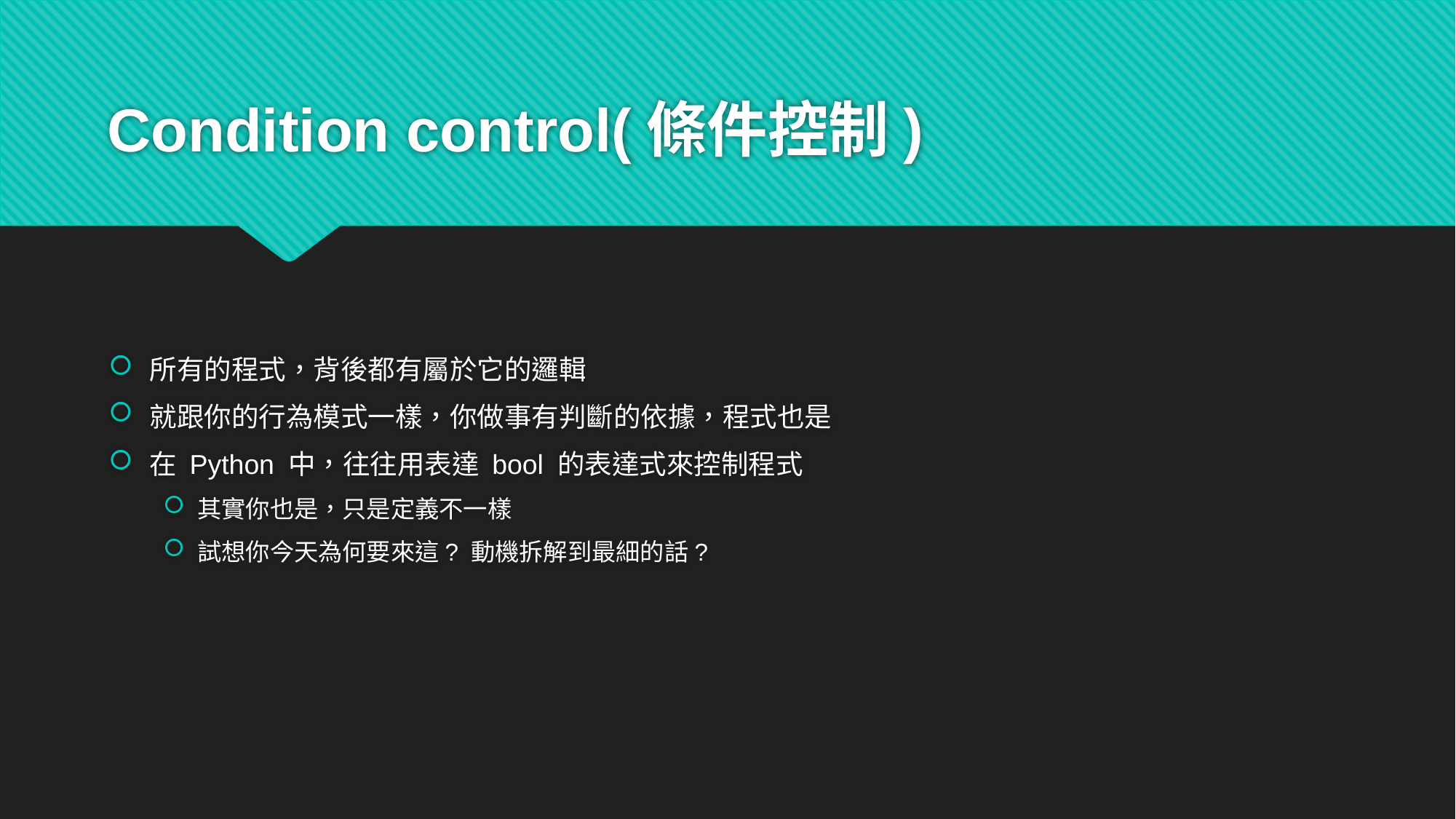

# Condition control(條件控制)
所有的程式，背後都有屬於它的邏輯
就跟你的行為模式一樣，你做事有判斷的依據，程式也是
在 Python 中，往往用表達 bool 的表達式來控制程式
其實你也是，只是定義不一樣
試想你今天為何要來這? 動機拆解到最細的話?